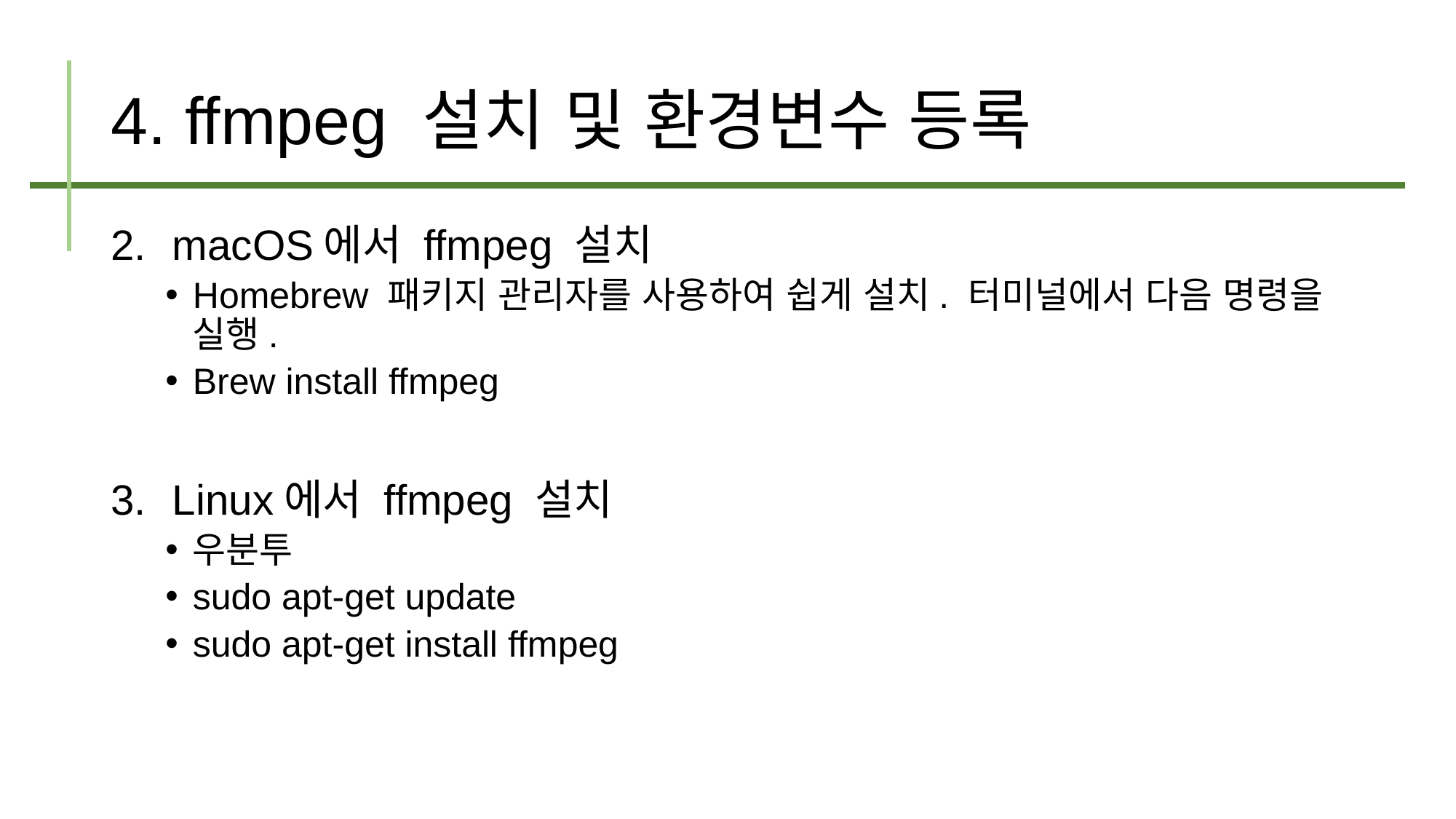

# 4. ffmpeg 설치 및 환경변수 등록
macOS에서 ffmpeg 설치
Homebrew 패키지 관리자를 사용하여 쉽게 설치. 터미널에서 다음 명령을 실행.
Brew install ffmpeg

Linux에서 ffmpeg 설치
우분투
sudo apt-get update
sudo apt-get install ffmpeg